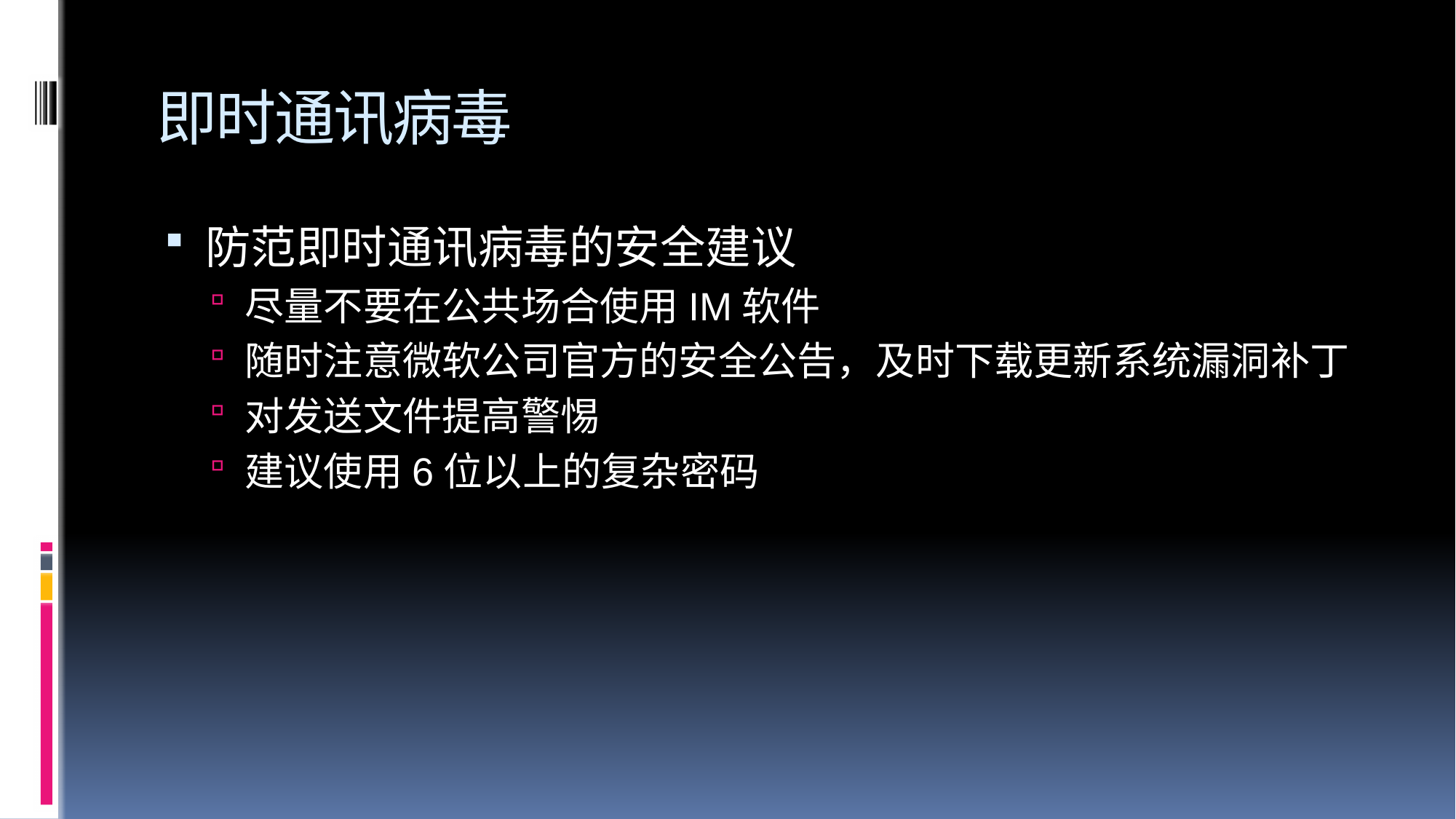

# 即时通讯病毒
防范即时通讯病毒的安全建议
尽量不要在公共场合使用IM软件
随时注意微软公司官方的安全公告，及时下载更新系统漏洞补丁
对发送文件提高警惕
建议使用6位以上的复杂密码